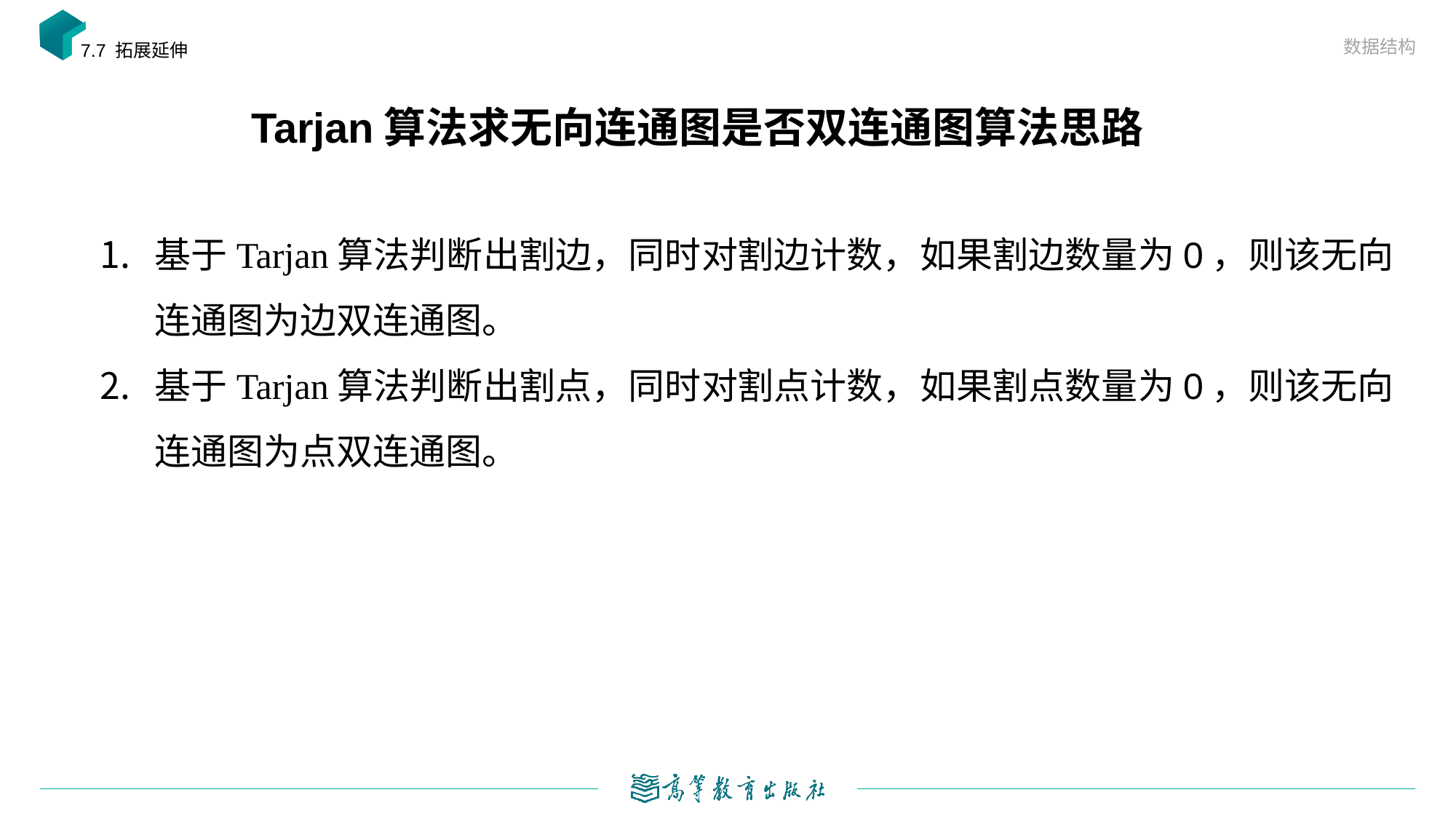

数据结构
7.7 拓展延伸

# Tarjan算法求无向连通图是否双连通图算法思路
基于Tarjan算法判断出割边，同时对割边计数，如果割边数量为0，则该无向连通图为边双连通图。
基于Tarjan算法判断出割点，同时对割点计数，如果割点数量为0，则该无向连通图为点双连通图。